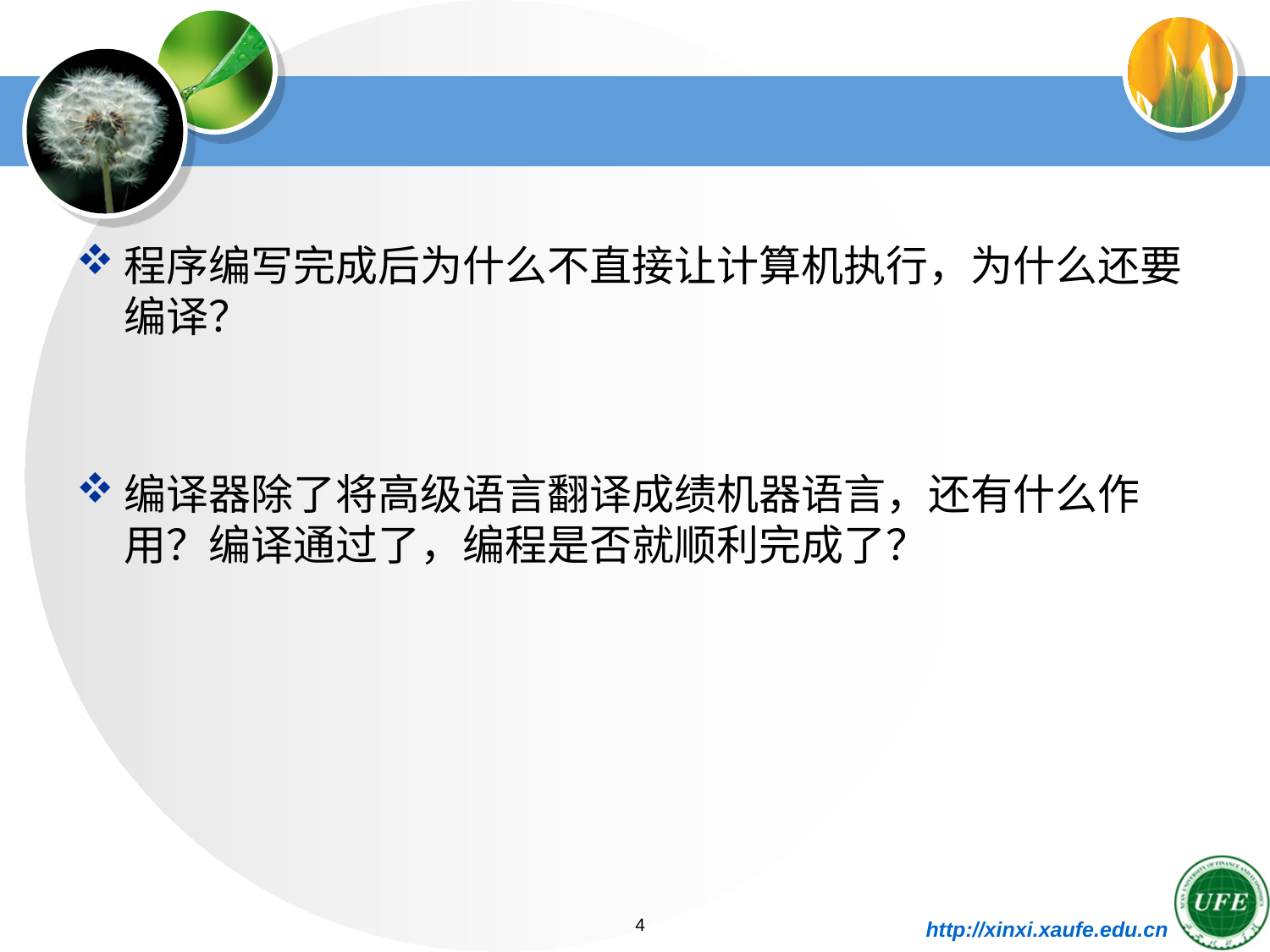

#
程序编写完成后为什么不直接让计算机执行，为什么还要编译？

编译器除了将高级语言翻译成绩机器语言，还有什么作用？编译通过了，编程是否就顺利完成了？

4
http://xinxi.xaufe.edu.cn